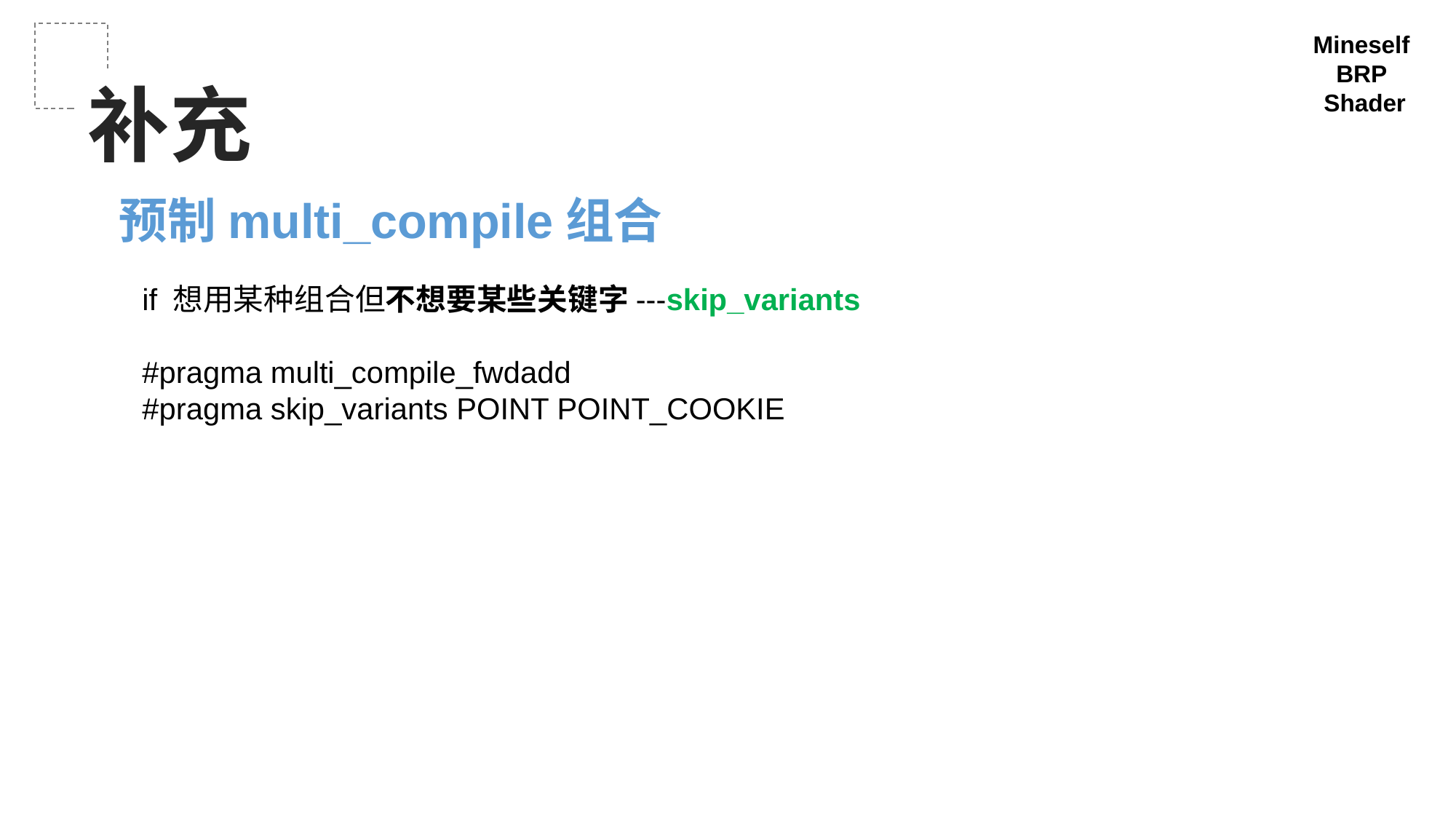

Mineself
BRP
Shader

补充
预制multi_compile组合
if 想用某种组合但不想要某些关键字---skip_variants

#pragma multi_compile_fwdadd
#pragma skip_variants POINT POINT_COOKIE